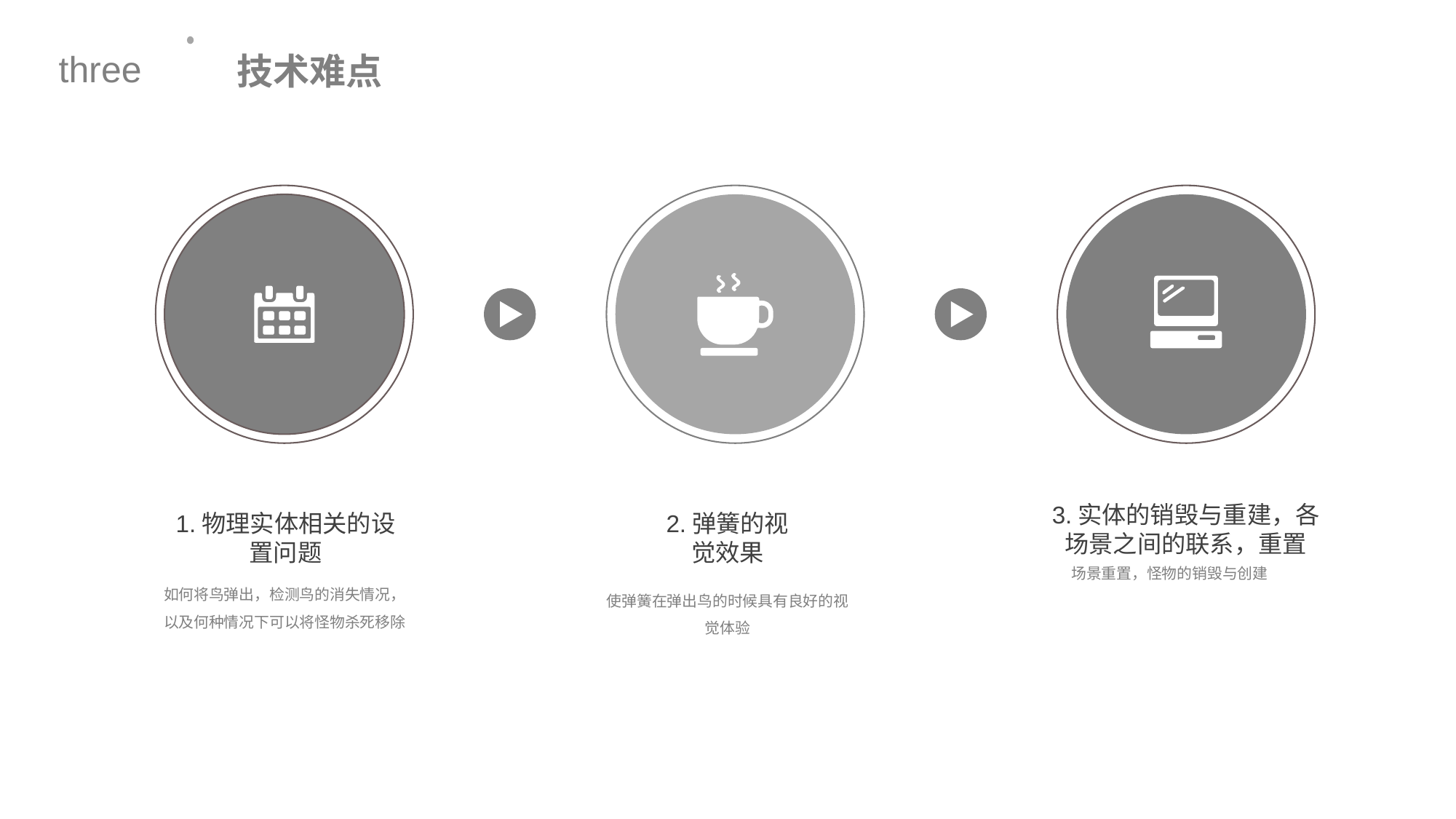

技术难点
three

3.实体的销毁与重建，各场景之间的联系，重置
场景重置，怪物的销毁与创建
1.物理实体相关的设置问题
如何将鸟弹出，检测鸟的消失情况，以及何种情况下可以将怪物杀死移除
2.弹簧的视觉效果
使弹簧在弹出鸟的时候具有良好的视觉体验